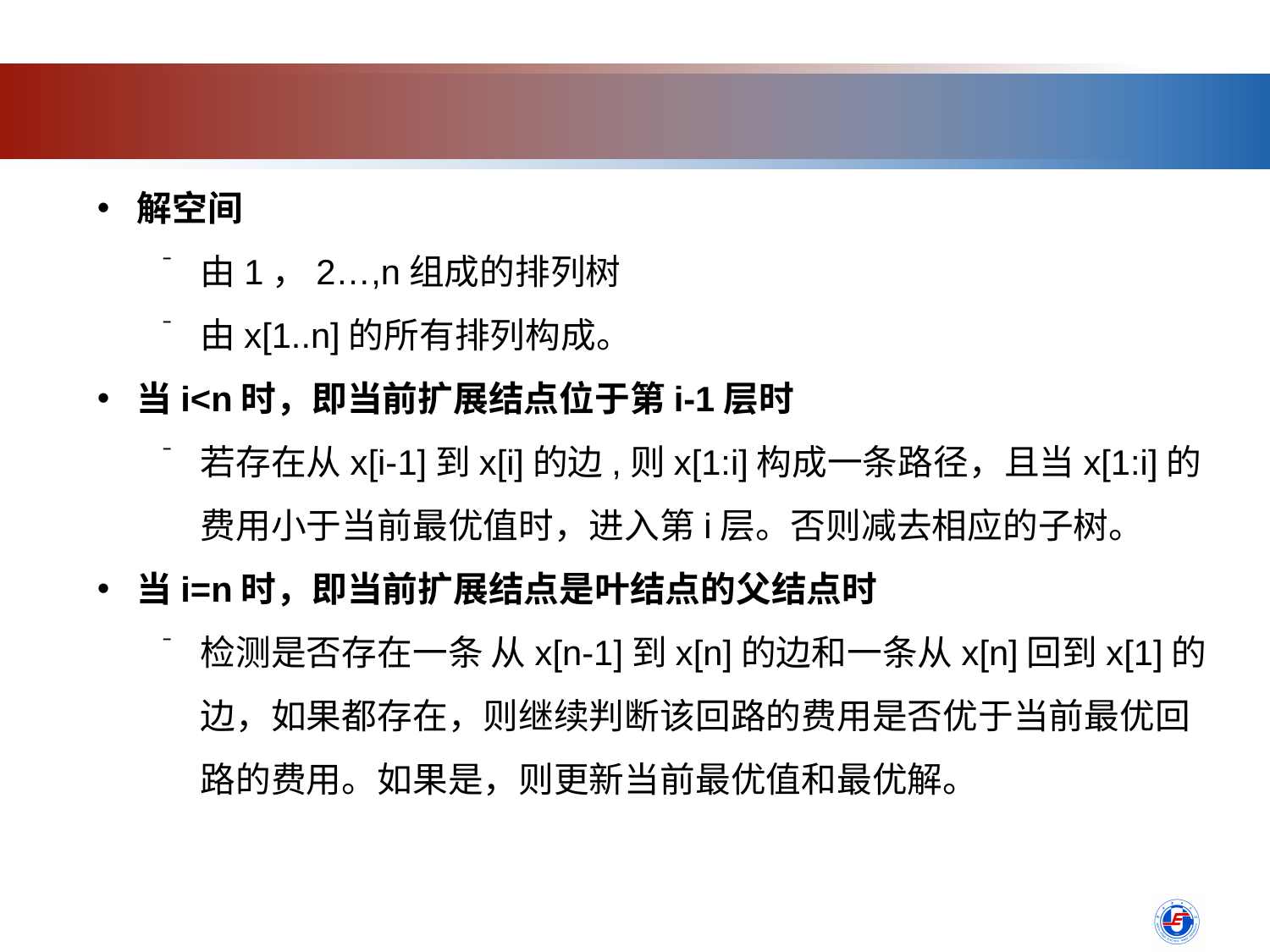

解空间
由1，2…,n组成的排列树
由x[1..n]的所有排列构成。
当i<n时，即当前扩展结点位于第i-1层时
若存在从x[i-1]到x[i]的边,则x[1:i]构成一条路径，且当x[1:i]的费用小于当前最优值时，进入第i层。否则减去相应的子树。
当i=n时，即当前扩展结点是叶结点的父结点时
检测是否存在一条 从x[n-1]到x[n]的边和一条从x[n]回到x[1]的边，如果都存在，则继续判断该回路的费用是否优于当前最优回路的费用。如果是，则更新当前最优值和最优解。